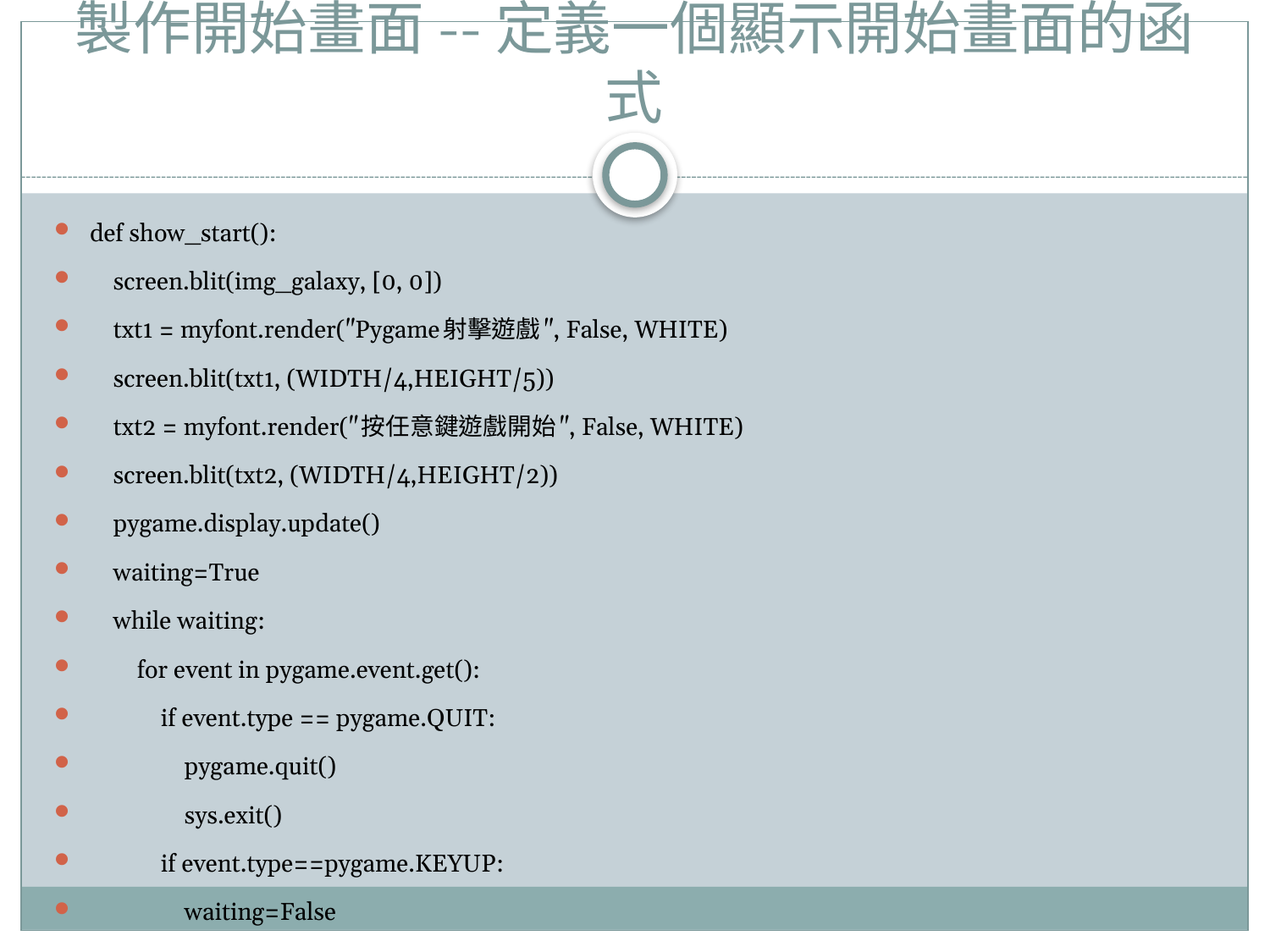

# 製作開始畫面--定義一個顯示開始畫面的函式
def show_start():
    screen.blit(img_galaxy, [0, 0])
    txt1 = myfont.render("Pygame射擊遊戲", False, WHITE)
    screen.blit(txt1, (WIDTH/4,HEIGHT/5))
    txt2 = myfont.render("按任意鍵遊戲開始", False, WHITE)
    screen.blit(txt2, (WIDTH/4,HEIGHT/2))
    pygame.display.update()
    waiting=True
    while waiting:
        for event in pygame.event.get():
            if event.type == pygame.QUIT:
                pygame.quit()
                sys.exit()
            if event.type==pygame.KEYUP:
                waiting=False